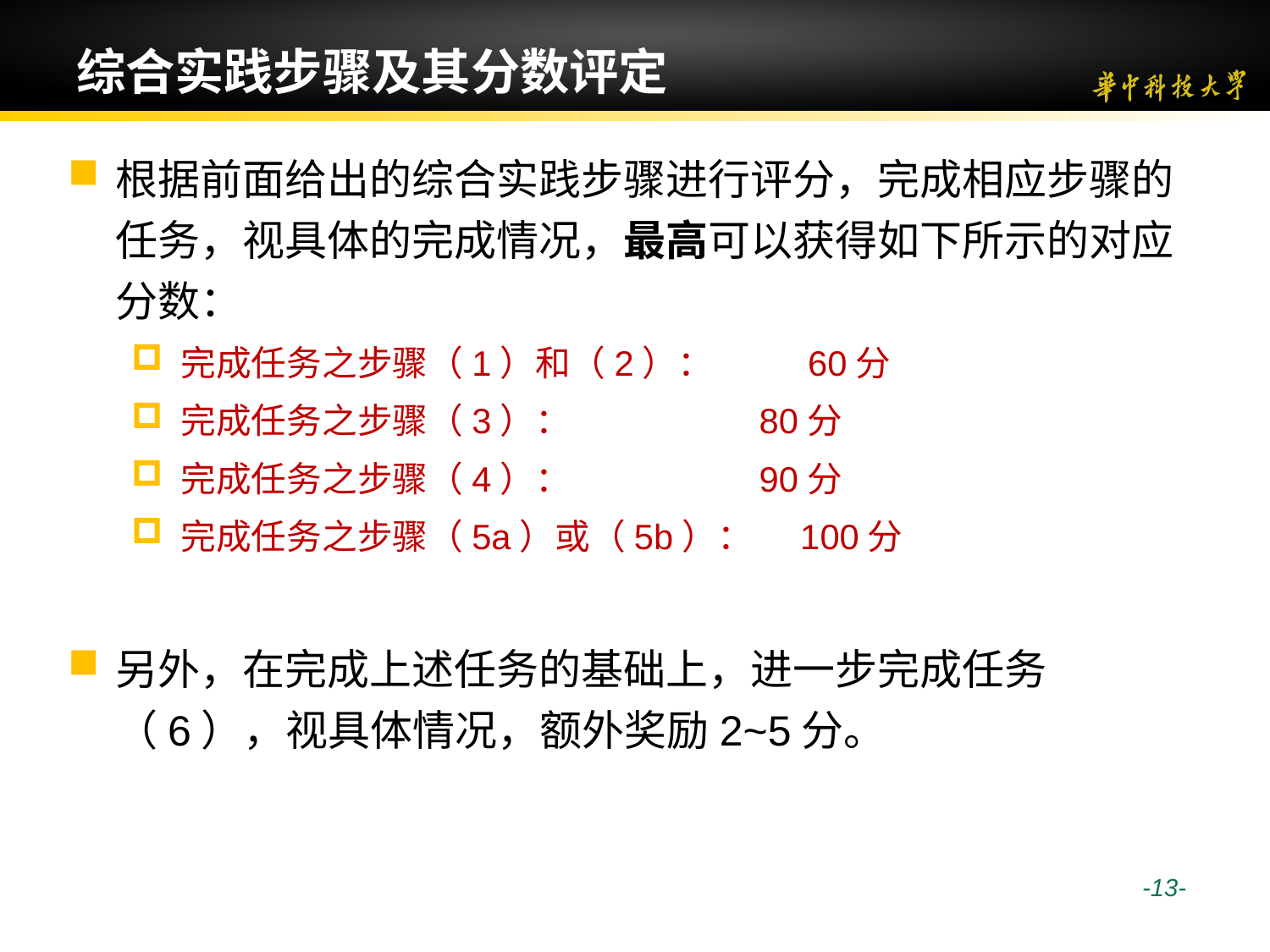

# 综合实践步骤及其分数评定
根据前面给出的综合实践步骤进行评分，完成相应步骤的任务，视具体的完成情况，最高可以获得如下所示的对应分数：
完成任务之步骤（1）和（2）：           60分
完成任务之步骤（3）：                       80分
完成任务之步骤（4）：                       90分
完成任务之步骤（5a）或（5b）：     100分

另外，在完成上述任务的基础上，进一步完成任务（6），视具体情况，额外奖励2~5分。

 -13-